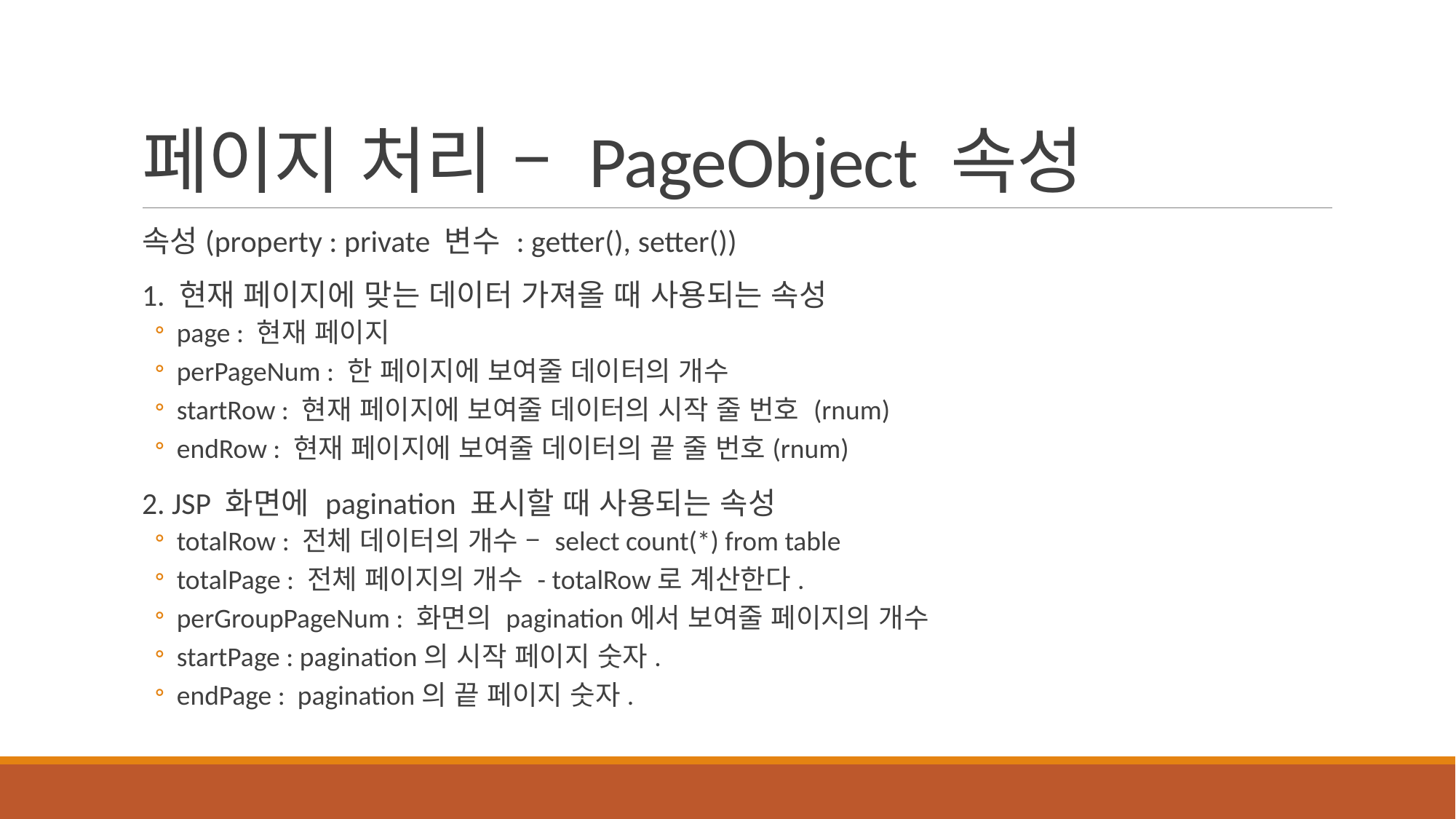

# 페이지 처리 – PageObject 속성
속성(property : private 변수 : getter(), setter())
1. 현재 페이지에 맞는 데이터 가져올 때 사용되는 속성
page : 현재 페이지
perPageNum : 한 페이지에 보여줄 데이터의 개수
startRow : 현재 페이지에 보여줄 데이터의 시작 줄 번호 (rnum)
endRow : 현재 페이지에 보여줄 데이터의 끝 줄 번호(rnum)
2. JSP 화면에 pagination 표시할 때 사용되는 속성
totalRow : 전체 데이터의 개수 – select count(*) from table
totalPage : 전체 페이지의 개수 - totalRow로 계산한다.
perGroupPageNum : 화면의 pagination에서 보여줄 페이지의 개수
startPage : pagination의 시작 페이지 숫자.
endPage :  pagination의 끝 페이지 숫자.